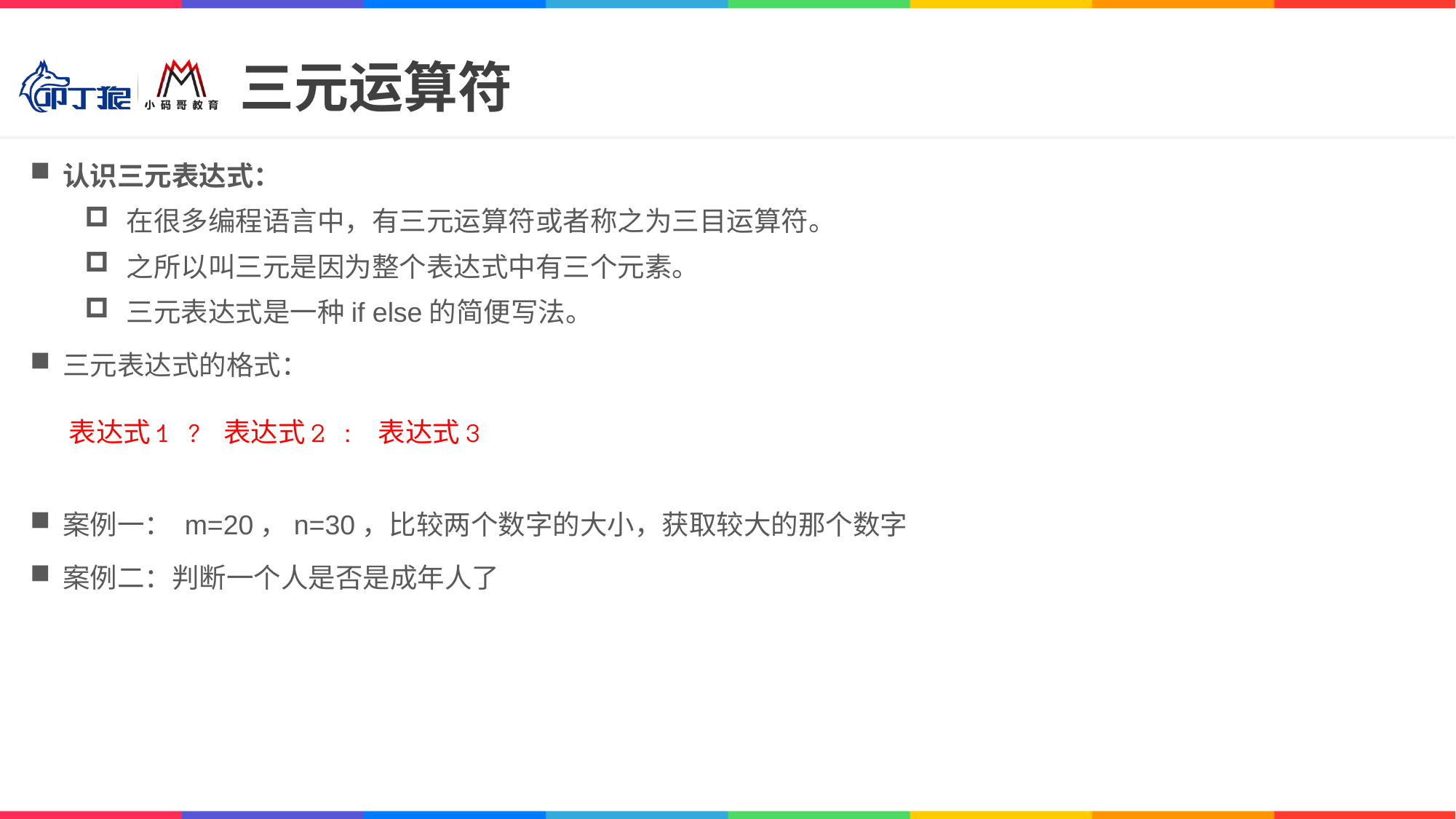

# 三元运算符
认识三元表达式：
在很多编程语言中，有三元运算符或者称之为三目运算符。
之所以叫三元是因为整个表达式中有三个元素。
三元表达式是一种if else的简便写法。
三元表达式的格式：

案例一： m=20，n=30，比较两个数字的大小，获取较大的那个数字
案例二：判断一个人是否是成年人了
表达式1 ? 表达式2 : 表达式3